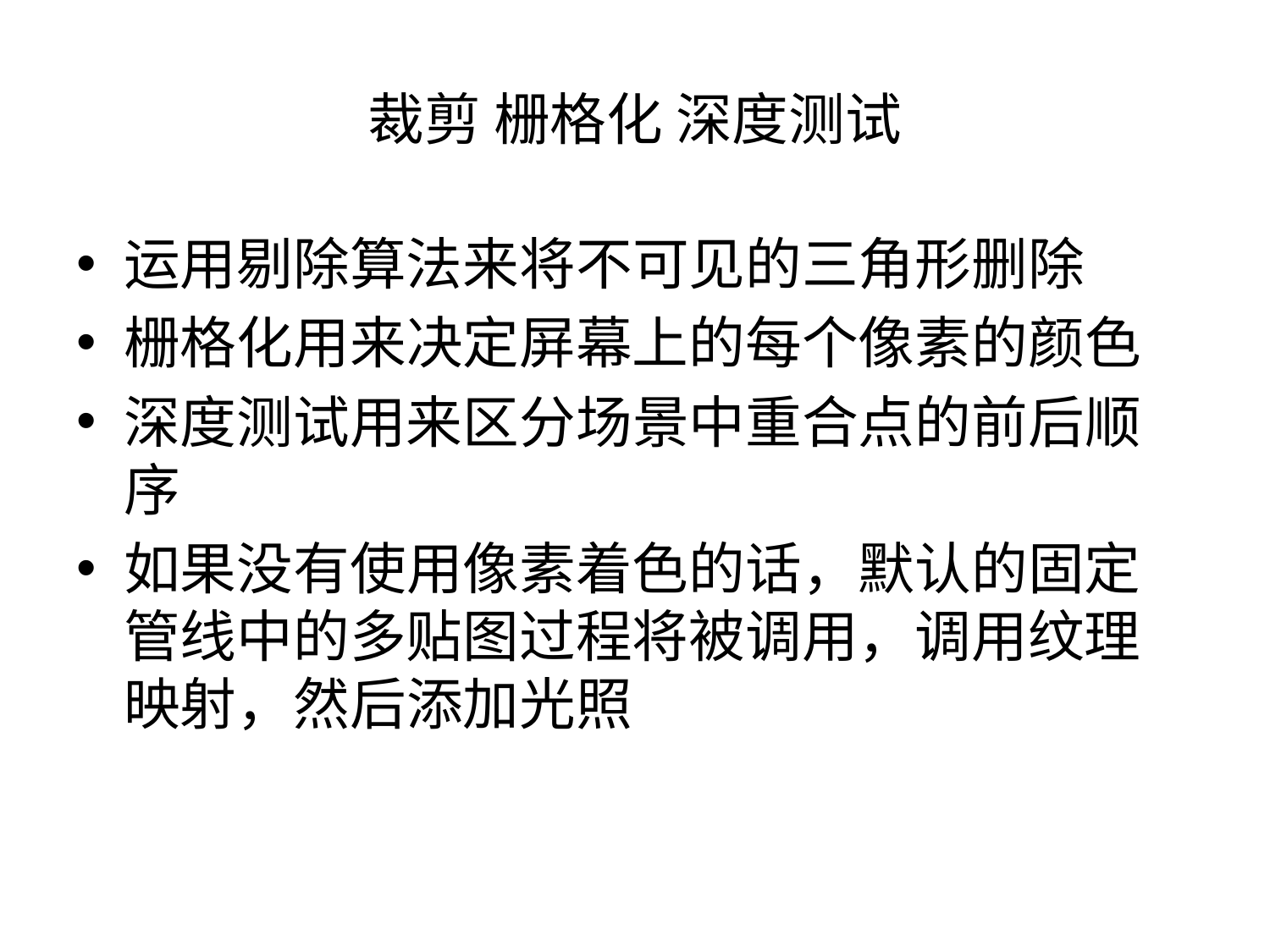

# 裁剪 栅格化 深度测试
运用剔除算法来将不可见的三角形删除
栅格化用来决定屏幕上的每个像素的颜色
深度测试用来区分场景中重合点的前后顺序
如果没有使用像素着色的话，默认的固定管线中的多贴图过程将被调用，调用纹理映射，然后添加光照